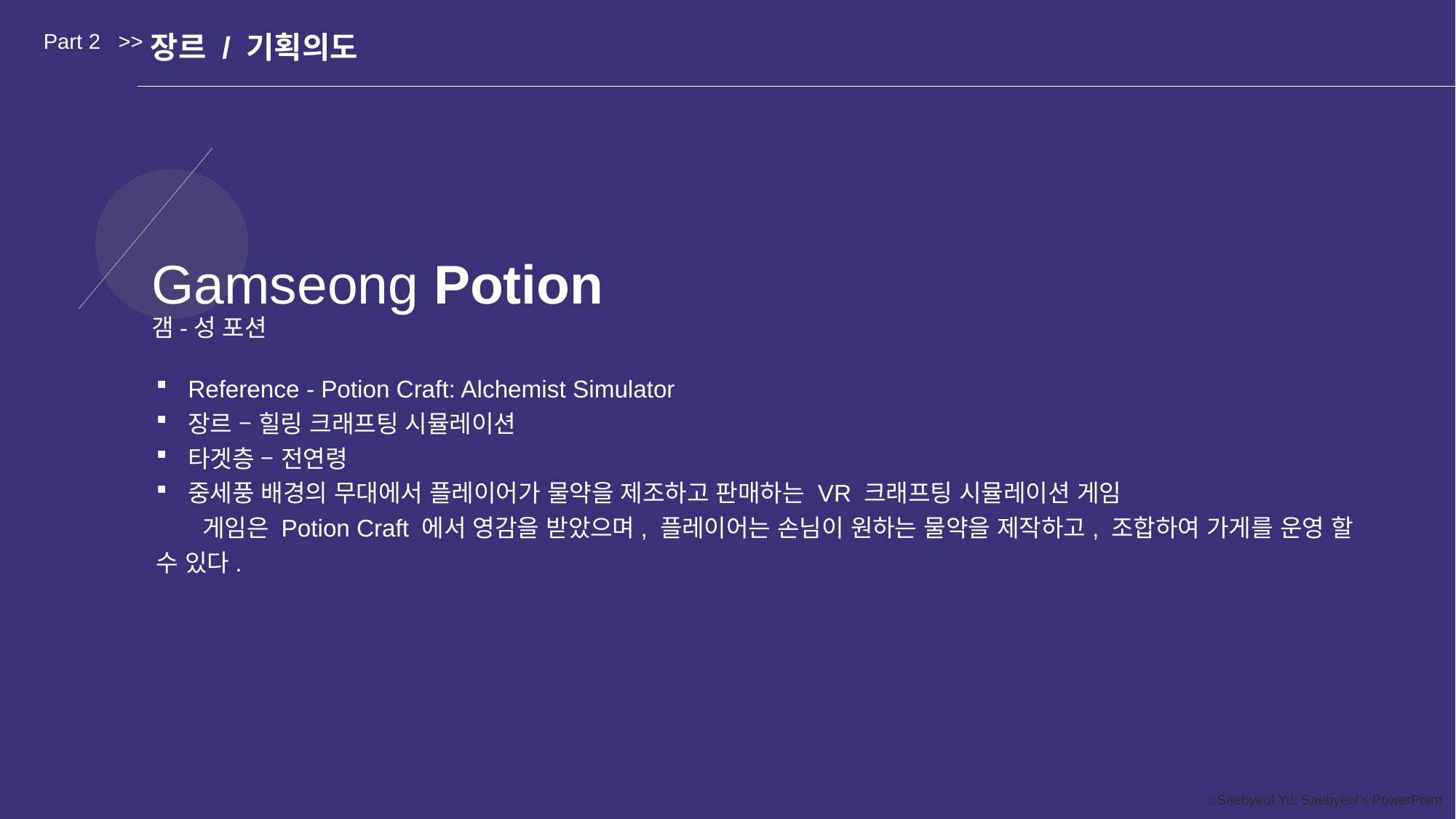

Part 2   >>
장르 / 기획의도

Gamseong Potion
갬-성 포션
Reference - Potion Craft: Alchemist Simulator
장르 – 힐링 크래프팅 시뮬레이션
타겟층 – 전연령
중세풍 배경의 무대에서 플레이어가 물약을 제조하고 판매하는 VR 크래프팅 시뮬레이션 게임
      게임은 Potion Craft 에서 영감을 받았으며, 플레이어는 손님이 원하는 물약을 제작하고, 조합하여 가게를 운영 할 수 있다.